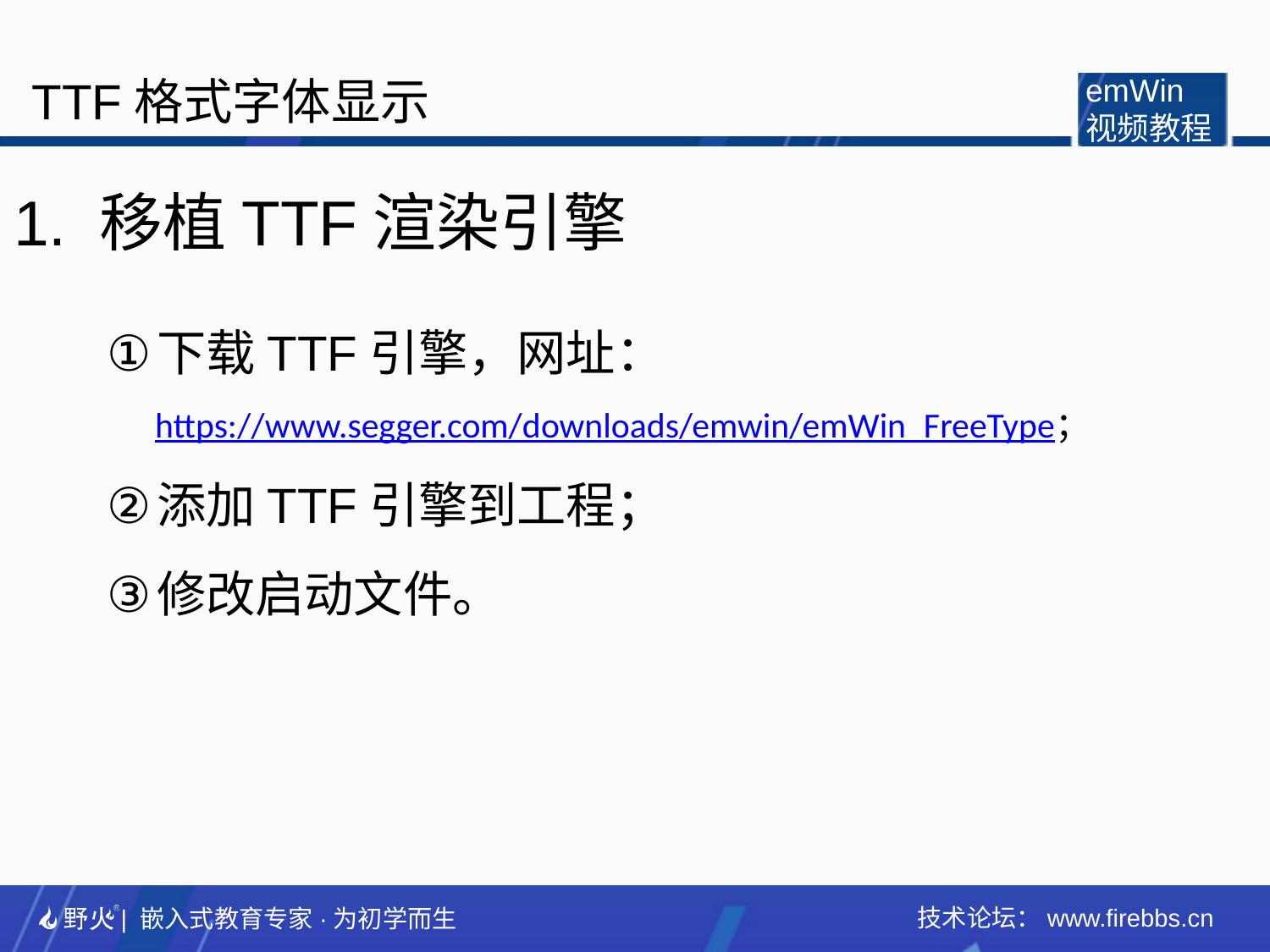

TTF格式字体显示
emWin
视频教程
1. 移植TTF渲染引擎
下载TTF引擎，网址：https://www.segger.com/downloads/emwin/emWin_FreeType；
添加TTF引擎到工程；
修改启动文件。